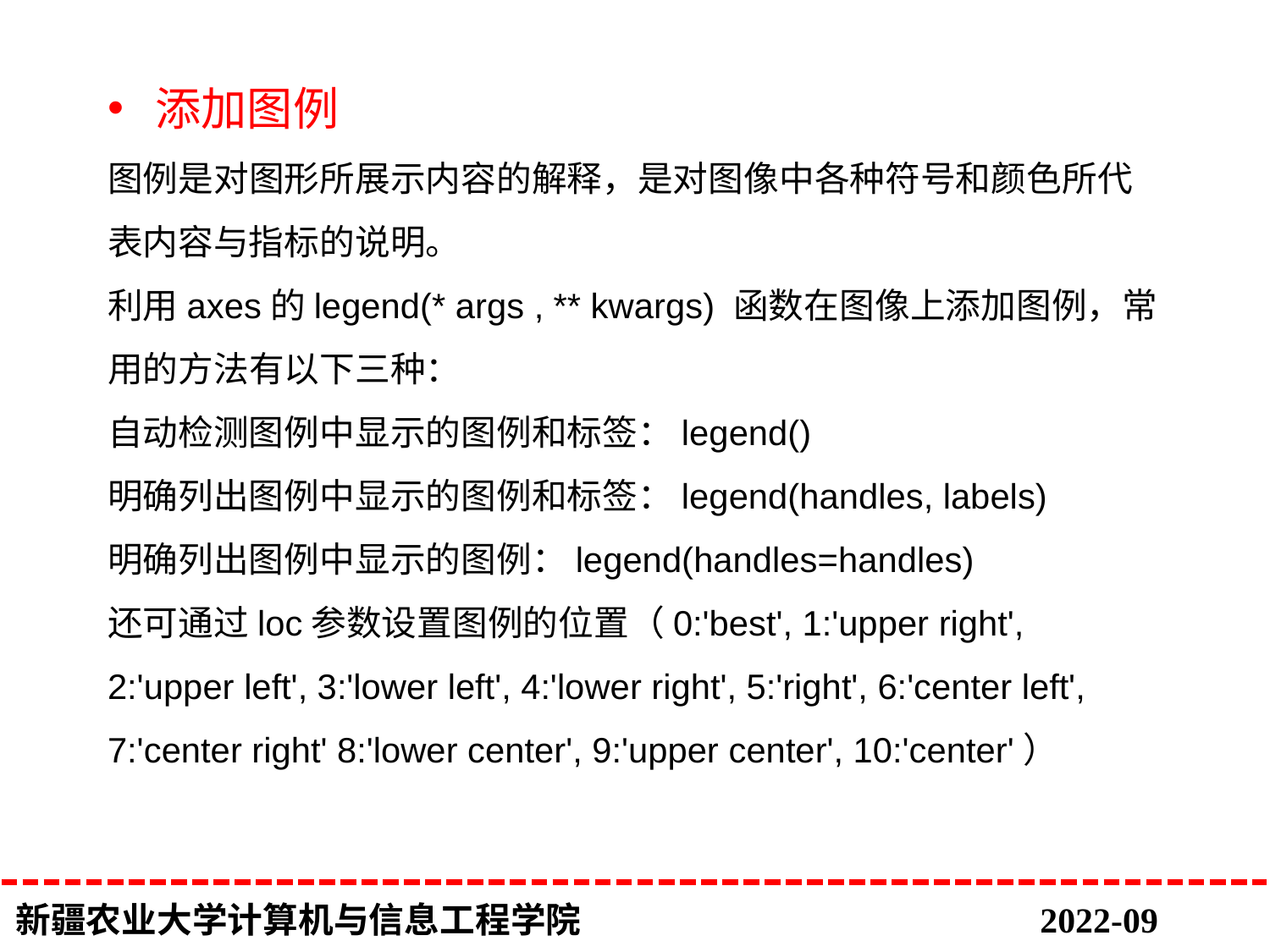

添加图例
图例是对图形所展示内容的解释，是对图像中各种符号和颜色所代表内容与指标的说明。
利用axes的legend(* args , ** kwargs) 函数在图像上添加图例，常用的方法有以下三种：
自动检测图例中显示的图例和标签：legend()
明确列出图例中显示的图例和标签：legend(handles, labels)
明确列出图例中显示的图例：legend(handles=handles)
还可通过loc参数设置图例的位置（0:'best', 1:'upper right', 2:'upper left', 3:'lower left', 4:'lower right', 5:'right', 6:'center left', 7:'center right' 8:'lower center', 9:'upper center', 10:'center'）